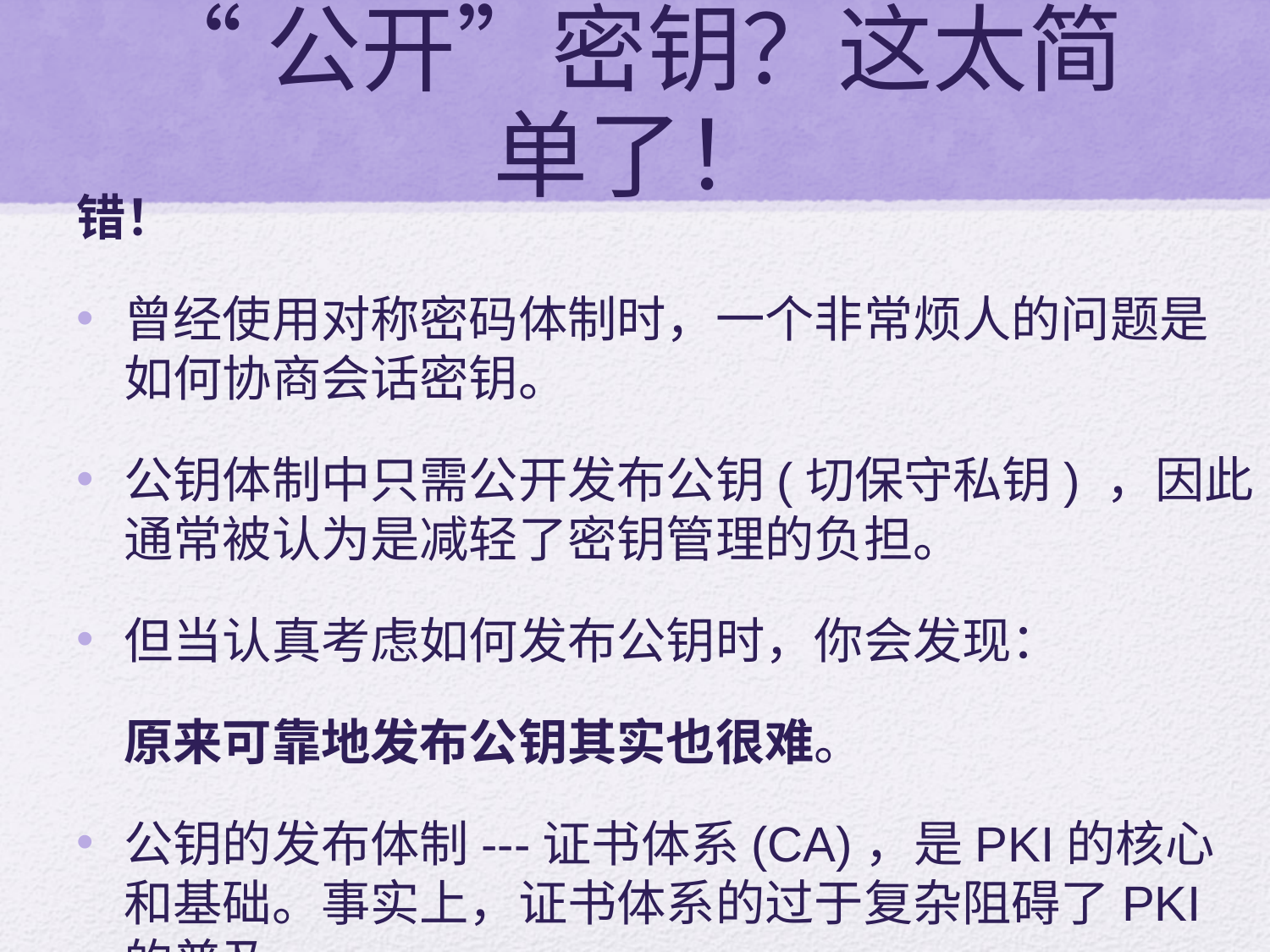

# “公开”密钥？这太简单了！
错！
曾经使用对称密码体制时，一个非常烦人的问题是如何协商会话密钥。
公钥体制中只需公开发布公钥(切保守私钥) ，因此通常被认为是减轻了密钥管理的负担。
但当认真考虑如何发布公钥时，你会发现：
	原来可靠地发布公钥其实也很难。
公钥的发布体制---证书体系(CA)，是PKI的核心和基础。事实上，证书体系的过于复杂阻碍了PKI的普及。